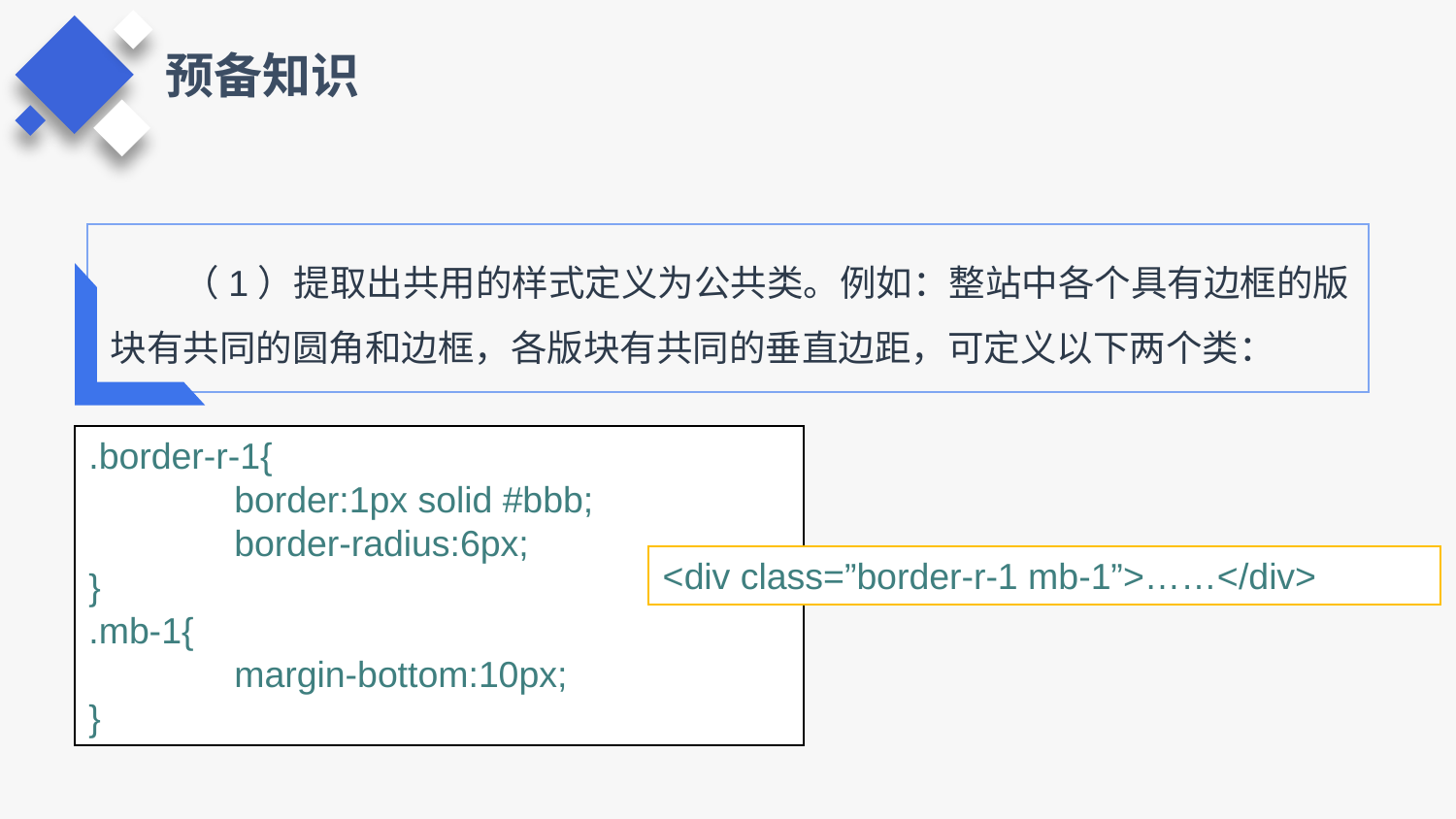

预备知识

（1）提取出共用的样式定义为公共类。例如：整站中各个具有边框的版块有共同的圆角和边框，各版块有共同的垂直边距，可定义以下两个类：

.border-r-1{
	border:1px solid #bbb;
	border-radius:6px;
}
.mb-1{
	margin-bottom:10px;
}
<div class=”border-r-1 mb-1”>……</div>